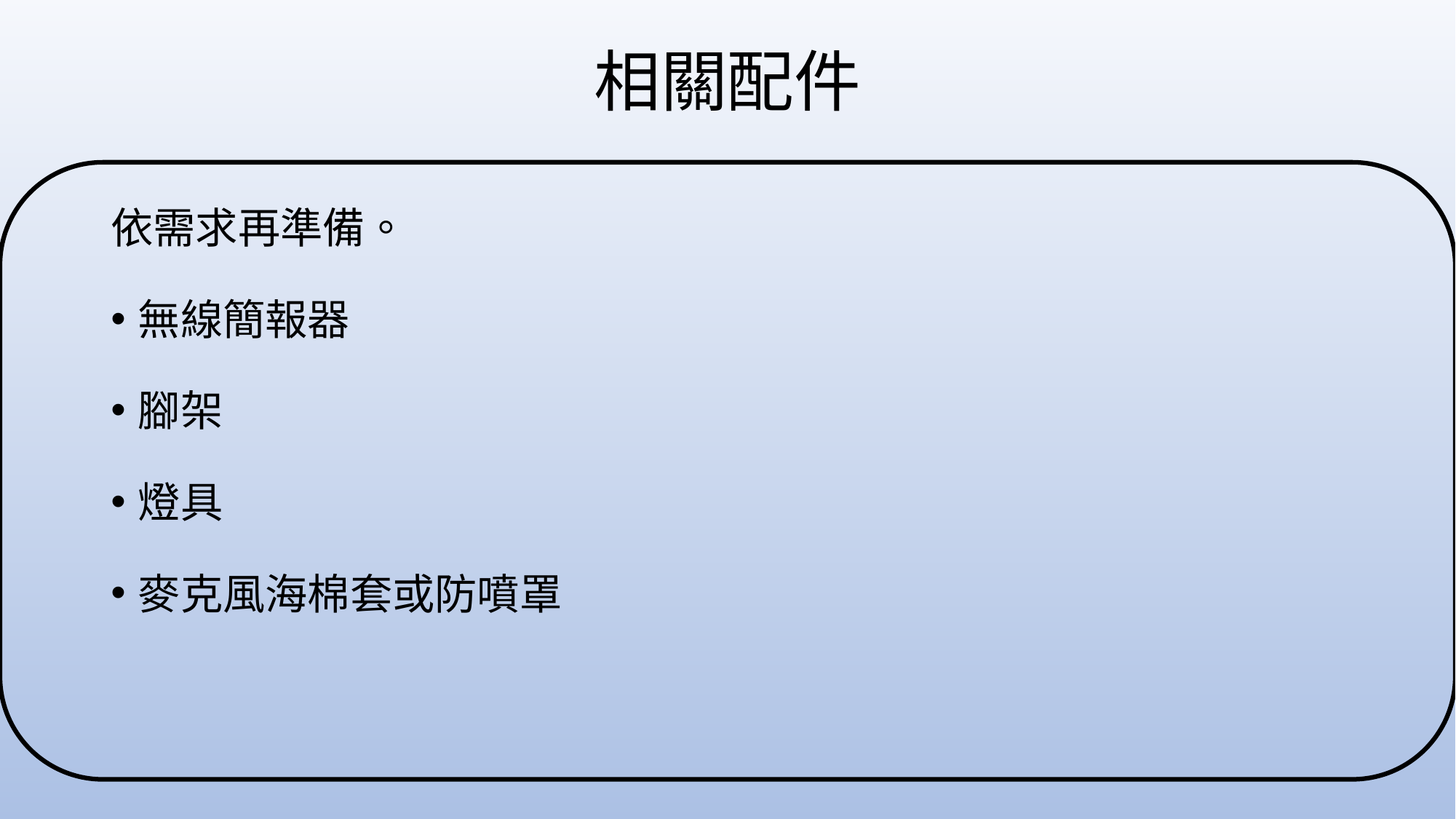

# 相關配件

依需求再準備。
無線簡報器
腳架
燈具
麥克風海棉套或防噴罩